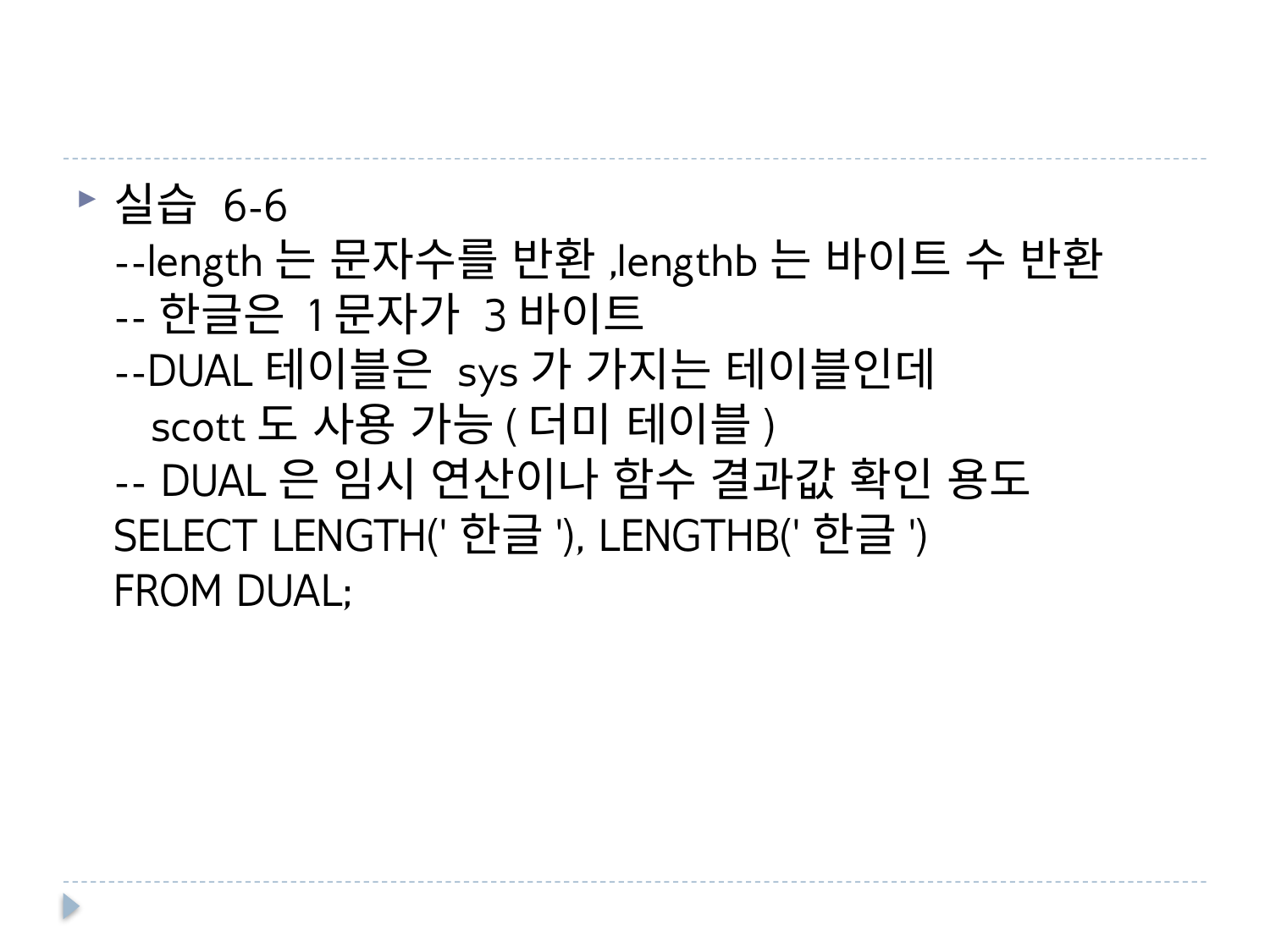

#
실습 6-6
--length는 문자수를 반환,lengthb는 바이트 수 반환
--한글은 1문자가 3바이트
--DUAL테이블은 sys가 가지는 테이블인데
  scott도 사용 가능(더미 테이블)
-- DUAL은 임시 연산이나 함수 결과값 확인 용도
SELECT LENGTH('한글'), LENGTHB('한글')
FROM DUAL;